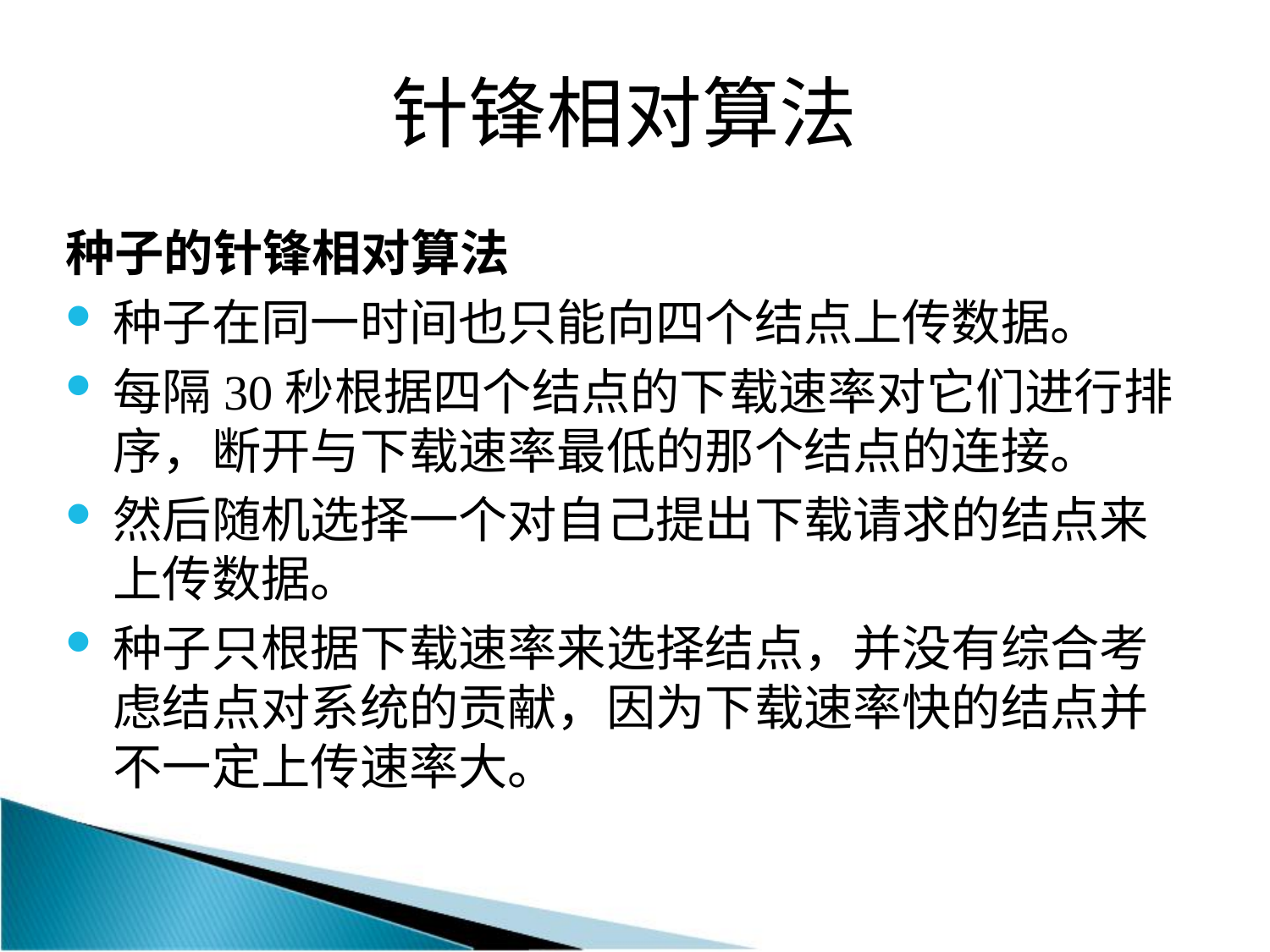

# 针锋相对算法
种子的针锋相对算法
种子在同一时间也只能向四个结点上传数据。
每隔30秒根据四个结点的下载速率对它们进行排序，断开与下载速率最低的那个结点的连接。
然后随机选择一个对自己提出下载请求的结点来上传数据。
种子只根据下载速率来选择结点，并没有综合考虑结点对系统的贡献，因为下载速率快的结点并不一定上传速率大。